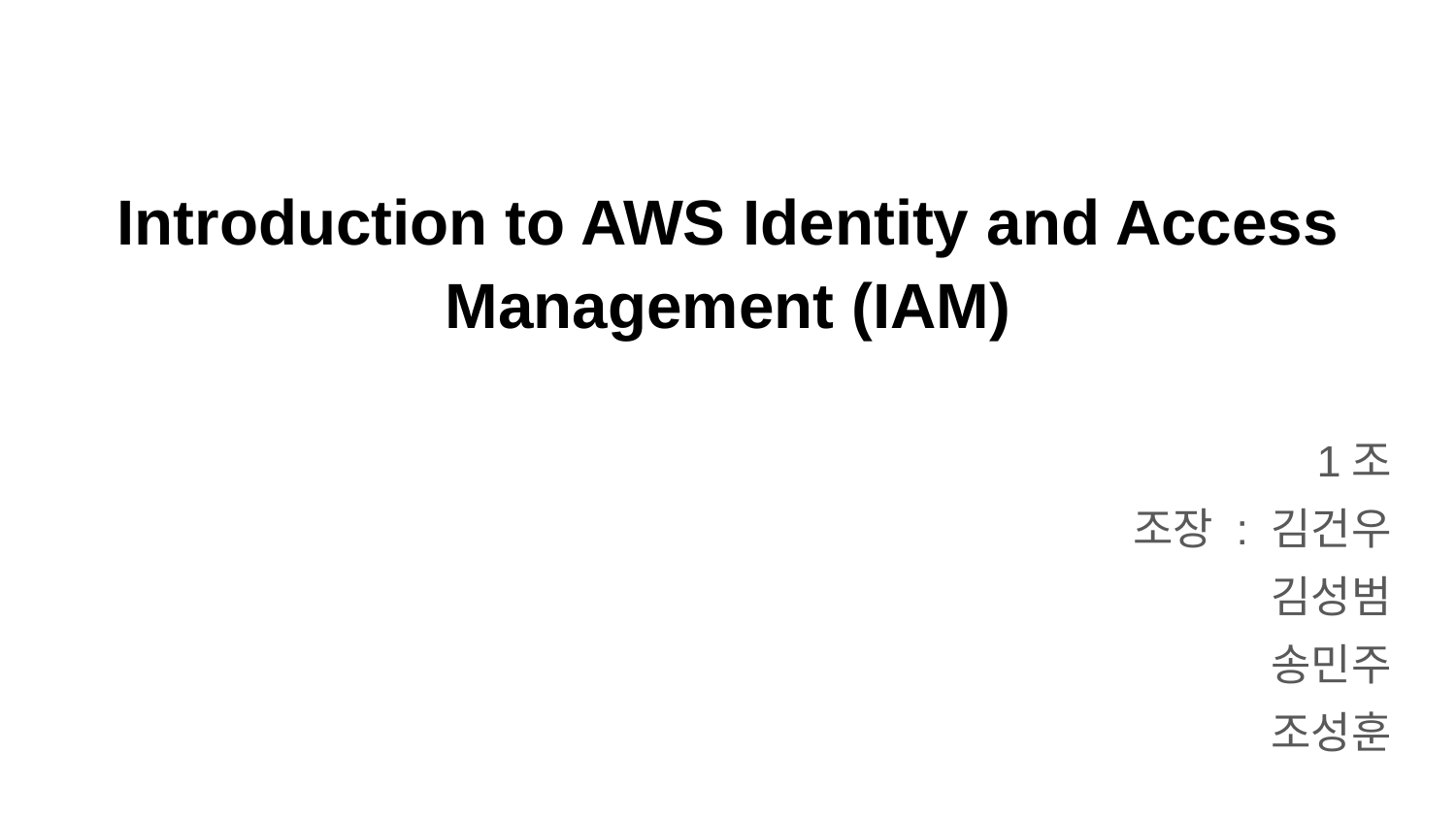

# Introduction to AWS Identity and Access Management (IAM)
1조
조장 : 김건우
김성범
송민주
조성훈